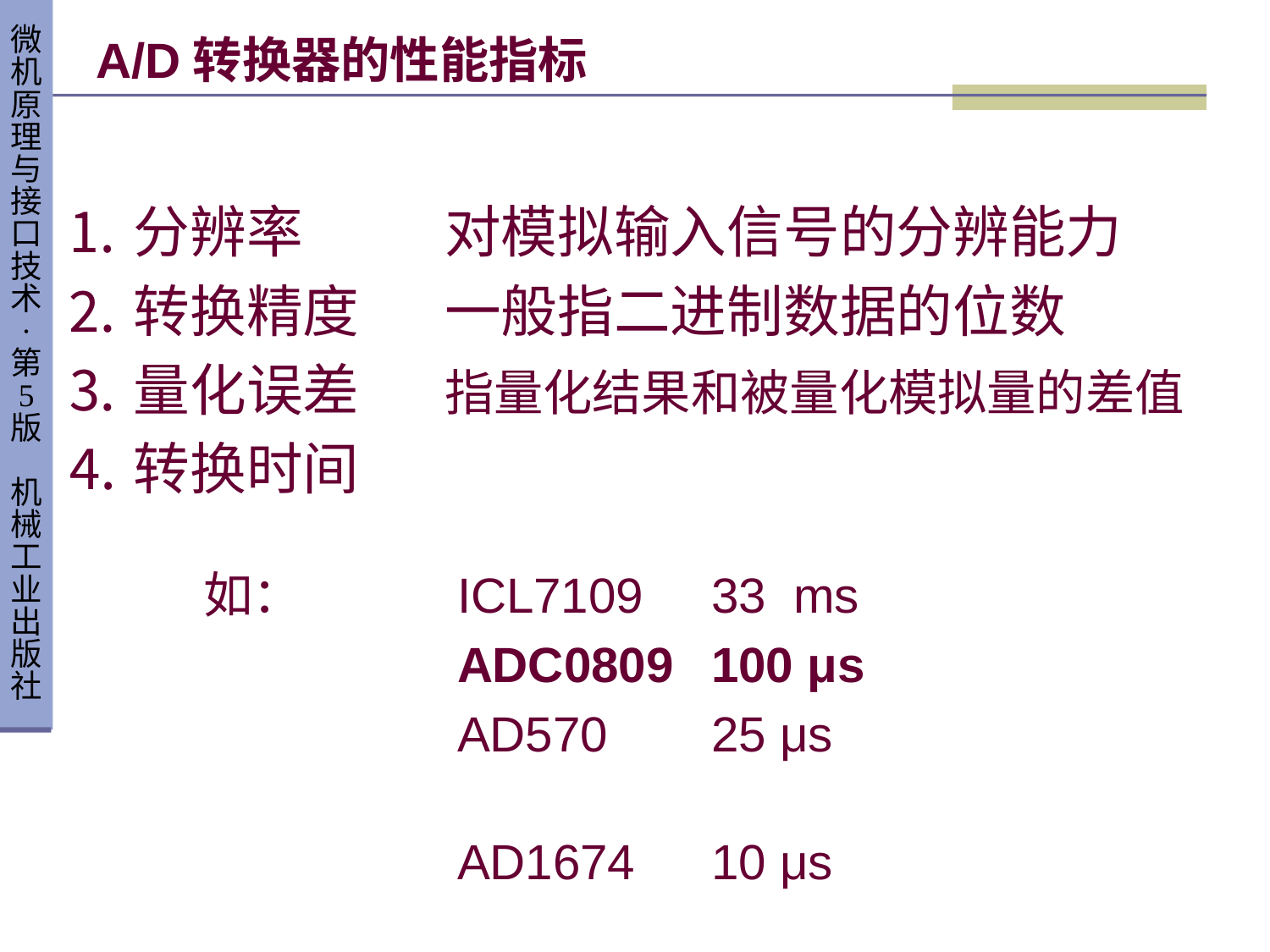

# A/D转换器的性能指标
⒈分辨率		对模拟输入信号的分辨能力
⒉转换精度	一般指二进制数据的位数
⒊量化误差	指量化结果和被量化模拟量的差值
⒋转换时间
如：		ICL7109 	33  ms
		ADC0809 	100 μs
 		AD570 	25 μs
		AD1674 	10 μs